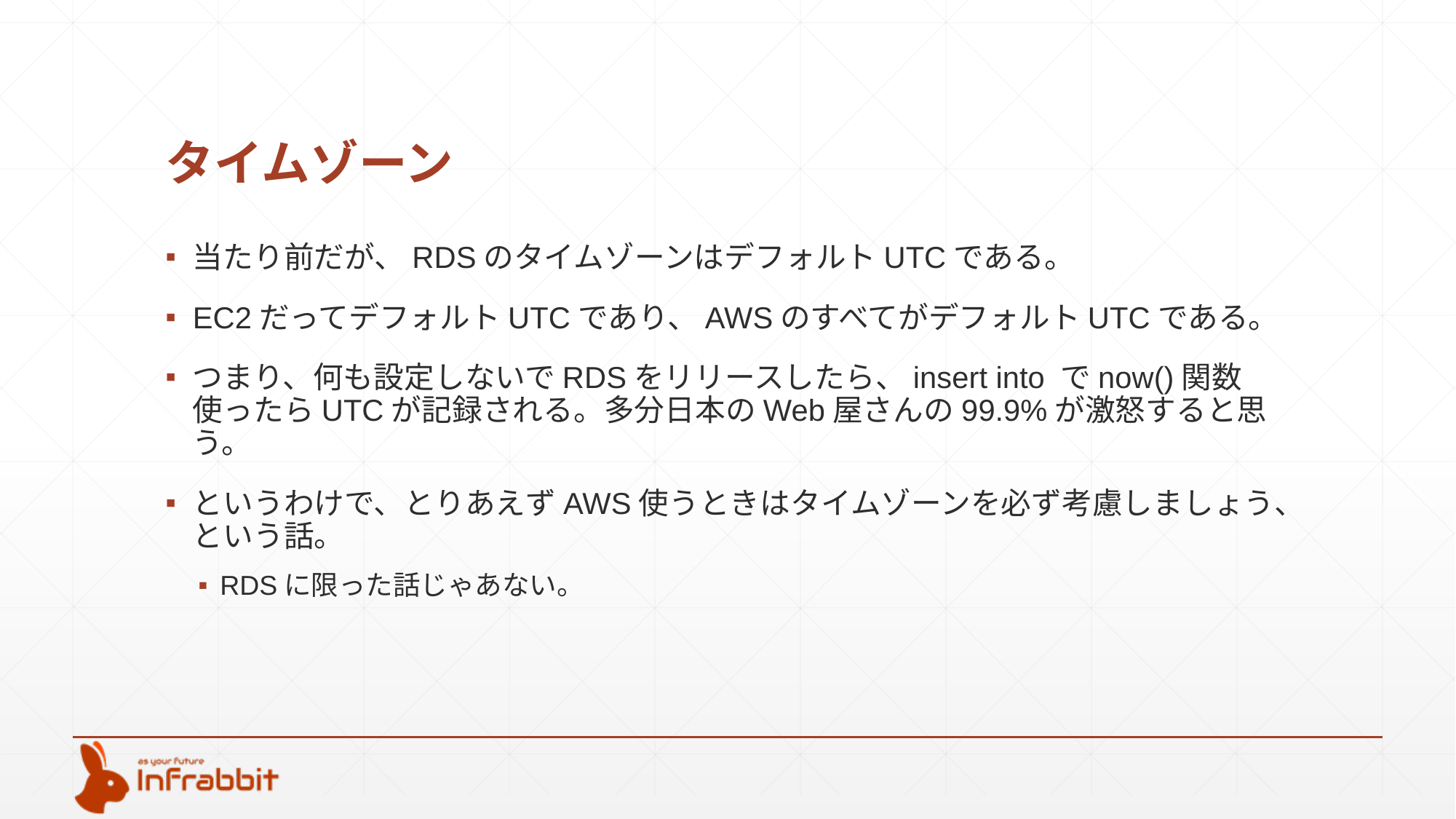

# タイムゾーン
当たり前だが、RDSのタイムゾーンはデフォルトUTCである。
EC2だってデフォルトUTCであり、AWSのすべてがデフォルトUTCである。
つまり、何も設定しないでRDSをリリースしたら、insert into でnow()関数使ったらUTCが記録される。多分日本のWeb屋さんの99.9%が激怒すると思う。
というわけで、とりあえずAWS使うときはタイムゾーンを必ず考慮しましょう、という話。
RDSに限った話じゃあない。